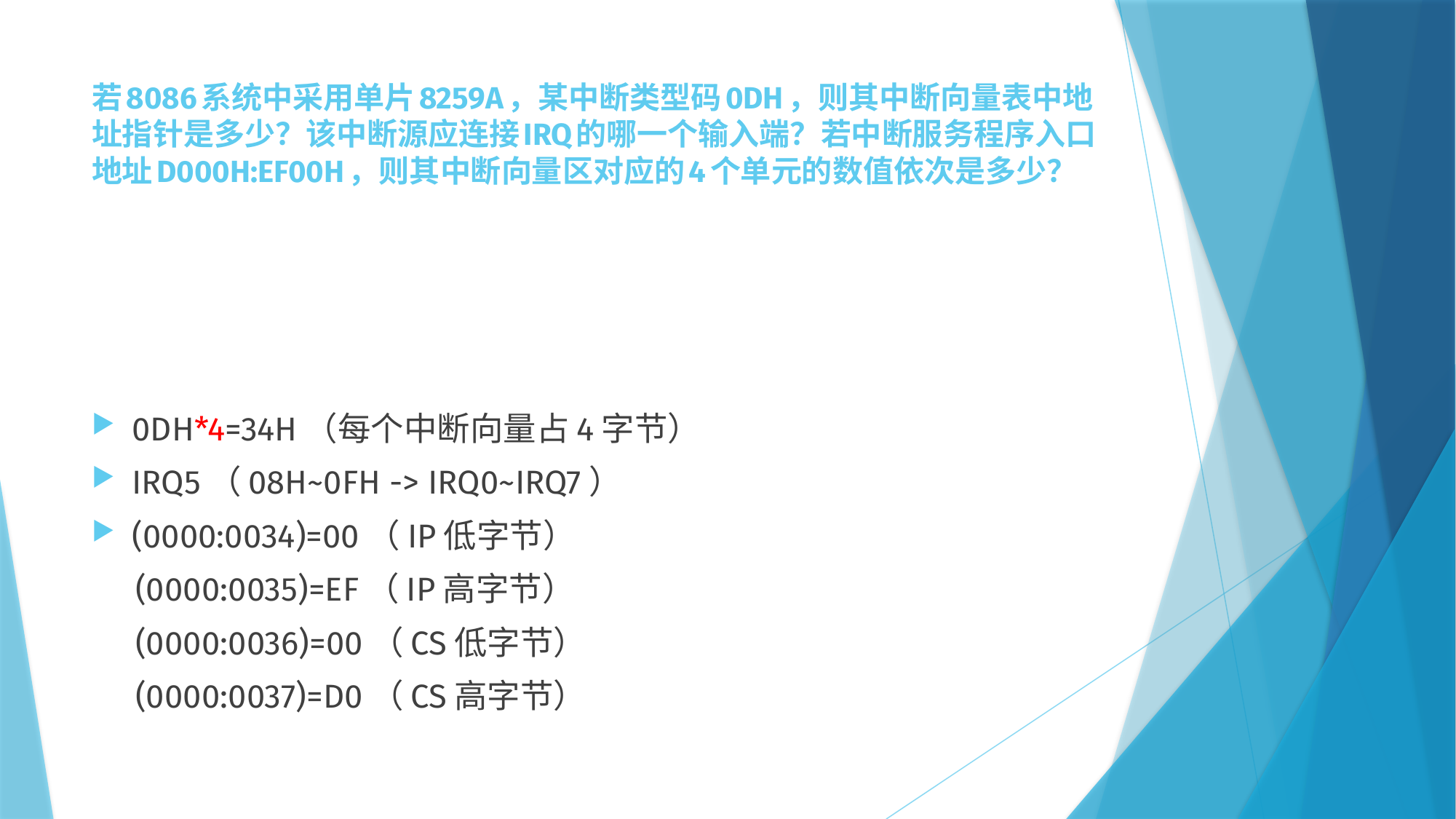

# 若8086系统中采用单片8259A，某中断类型码0DH，则其中断向量表中地址指针是多少？该中断源应连接IRQ的哪一个输入端？若中断服务程序入口地址D000H:EF00H，则其中断向量区对应的4个单元的数值依次是多少？
0DH*4=34H（每个中断向量占4字节）
IRQ5（08H~0FH -> IRQ0~IRQ7）
(0000:0034)=00（IP低字节）
     (0000:0035)=EF（IP高字节）
     (0000:0036)=00（CS低字节）
     (0000:0037)=D0（CS高字节）